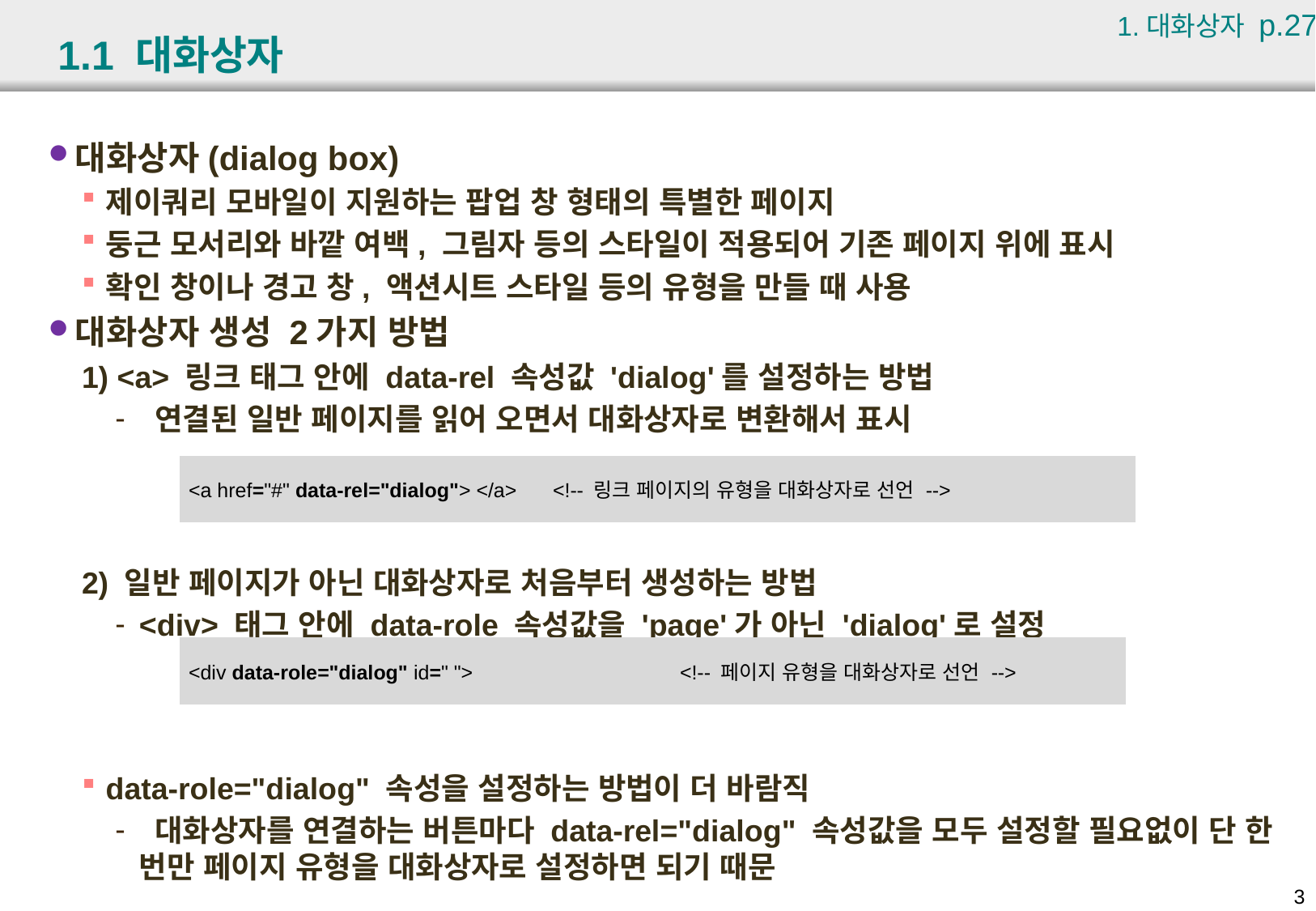

1.대화상자 p.278
# 1.1 대화상자
대화상자(dialog box)
제이쿼리 모바일이 지원하는 팝업 창 형태의 특별한 페이지
둥근 모서리와 바깥 여백, 그림자 등의 스타일이 적용되어 기존 페이지 위에 표시
확인 창이나 경고 창, 액션시트 스타일 등의 유형을 만들 때 사용
대화상자 생성 2가지 방법
1) <a> 링크 태그 안에 data-rel 속성값 'dialog'를 설정하는 방법
 연결된 일반 페이지를 읽어 오면서 대화상자로 변환해서 표시

2) 일반 페이지가 아닌 대화상자로 처음부터 생성하는 방법
<div> 태그 안에 data-role 속성값을 'page'가 아닌 'dialog'로 설정

data-role="dialog" 속성을 설정하는 방법이 더 바람직
 대화상자를 연결하는 버튼마다 data-rel="dialog" 속성값을 모두 설정할 필요없이 단 한 번만 페이지 유형을 대화상자로 설정하면 되기 때문

| <a href="#" data-rel="dialog"> </a> <!-- 링크 페이지의 유형을 대화상자로 선언 --> |
| --- |
| <div data-role="dialog" id=" "> <!-- 페이지 유형을 대화상자로 선언 --> |
| --- |